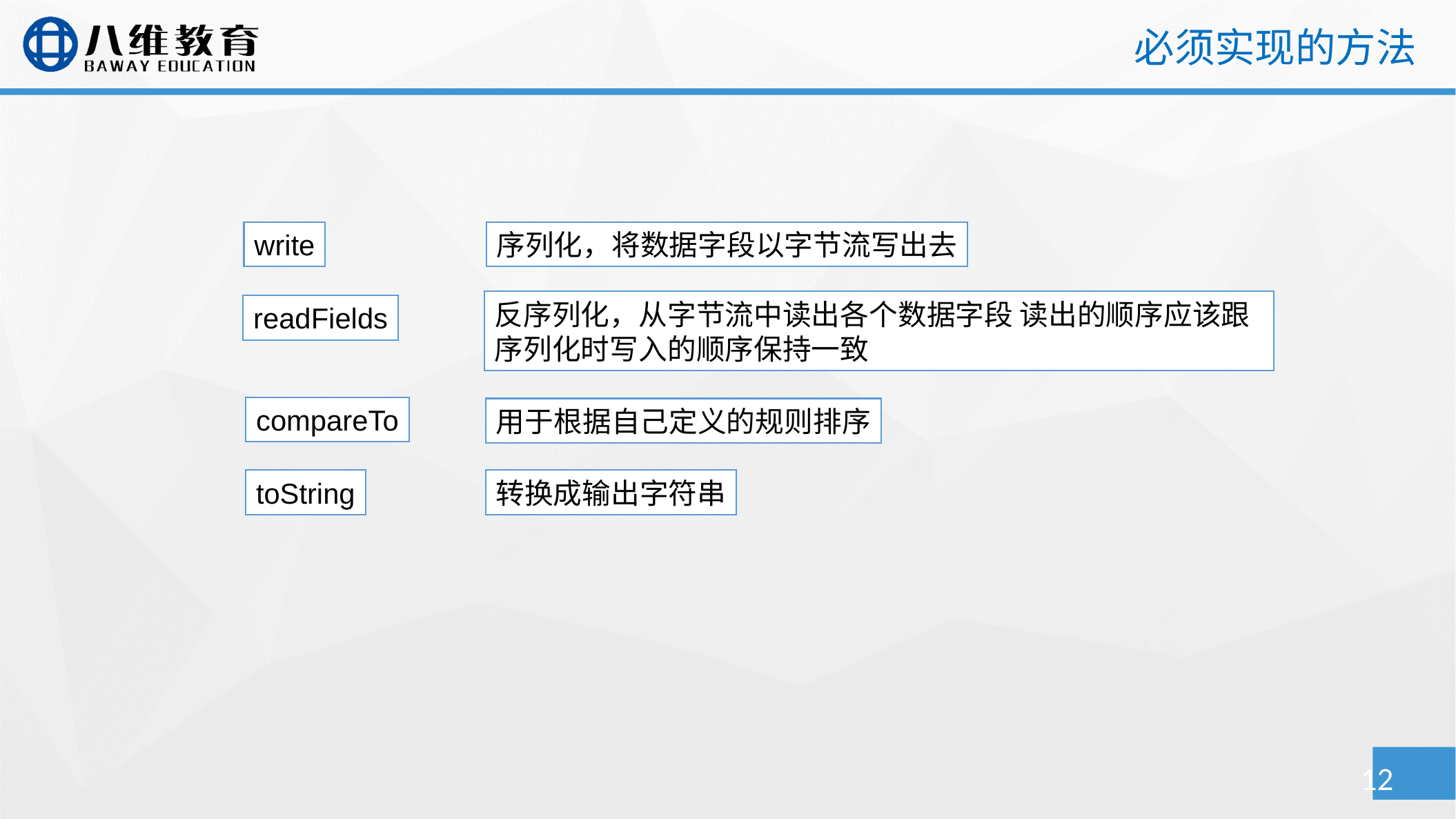

必须实现的方法
write
序列化，将数据字段以字节流写出去
反序列化，从字节流中读出各个数据字段 读出的顺序应该跟序列化时写入的顺序保持一致
readFields
compareTo
用于根据自己定义的规则排序
toString
转换成输出字符串